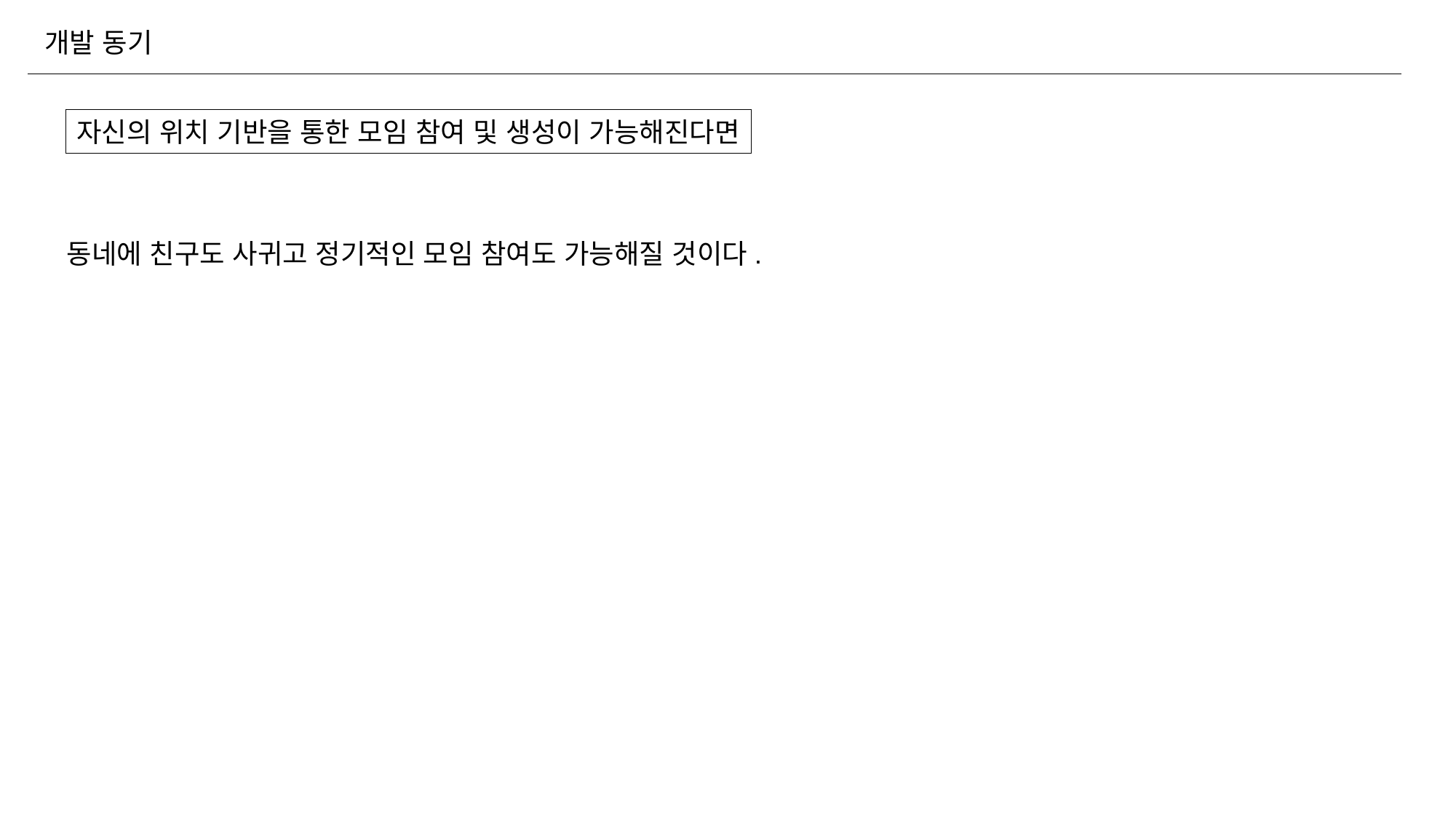

개발 동기
자신의 위치 기반을 통한 모임 참여 및 생성이 가능해진다면

동네에 친구도 사귀고 정기적인 모임 참여도 가능해질 것이다.